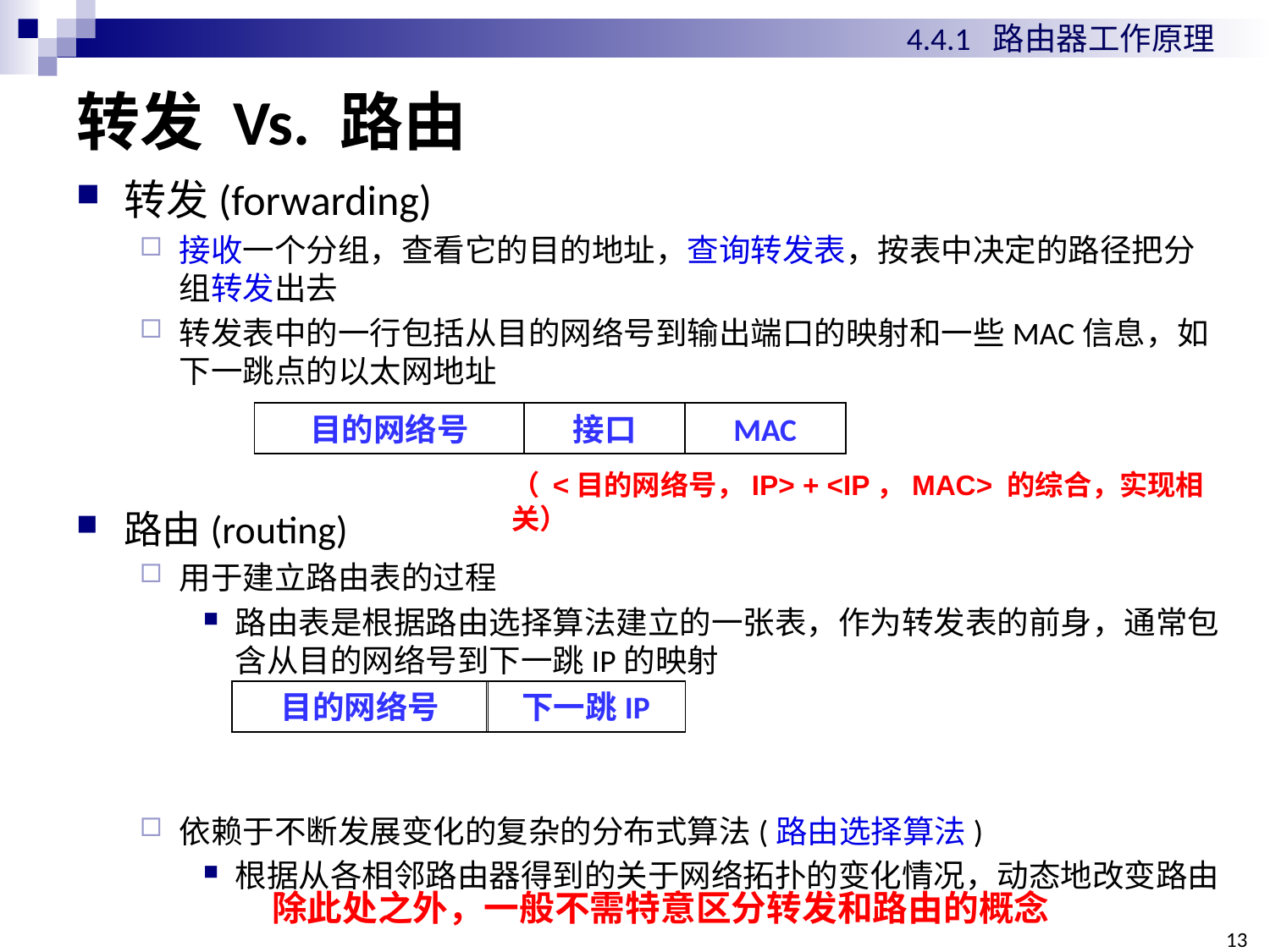

4.4.1  路由器工作原理
# 转发 Vs. 路由
转发(forwarding)
接收一个分组，查看它的目的地址，查询转发表，按表中决定的路径把分组转发出去
转发表中的一行包括从目的网络号到输出端口的映射和一些MAC信息，如下一跳点的以太网地址

路由(routing)
用于建立路由表的过程
路由表是根据路由选择算法建立的一张表，作为转发表的前身，通常包含从目的网络号到下一跳IP的映射

依赖于不断发展变化的复杂的分布式算法(路由选择算法)
根据从各相邻路由器得到的关于网络拓扑的变化情况，动态地改变路由
目的网络号
接口
MAC
（ <目的网络号，IP> + <IP，MAC> 的综合，实现相关）
目的网络号
下一跳IP
除此处之外，一般不需特意区分转发和路由的概念
136